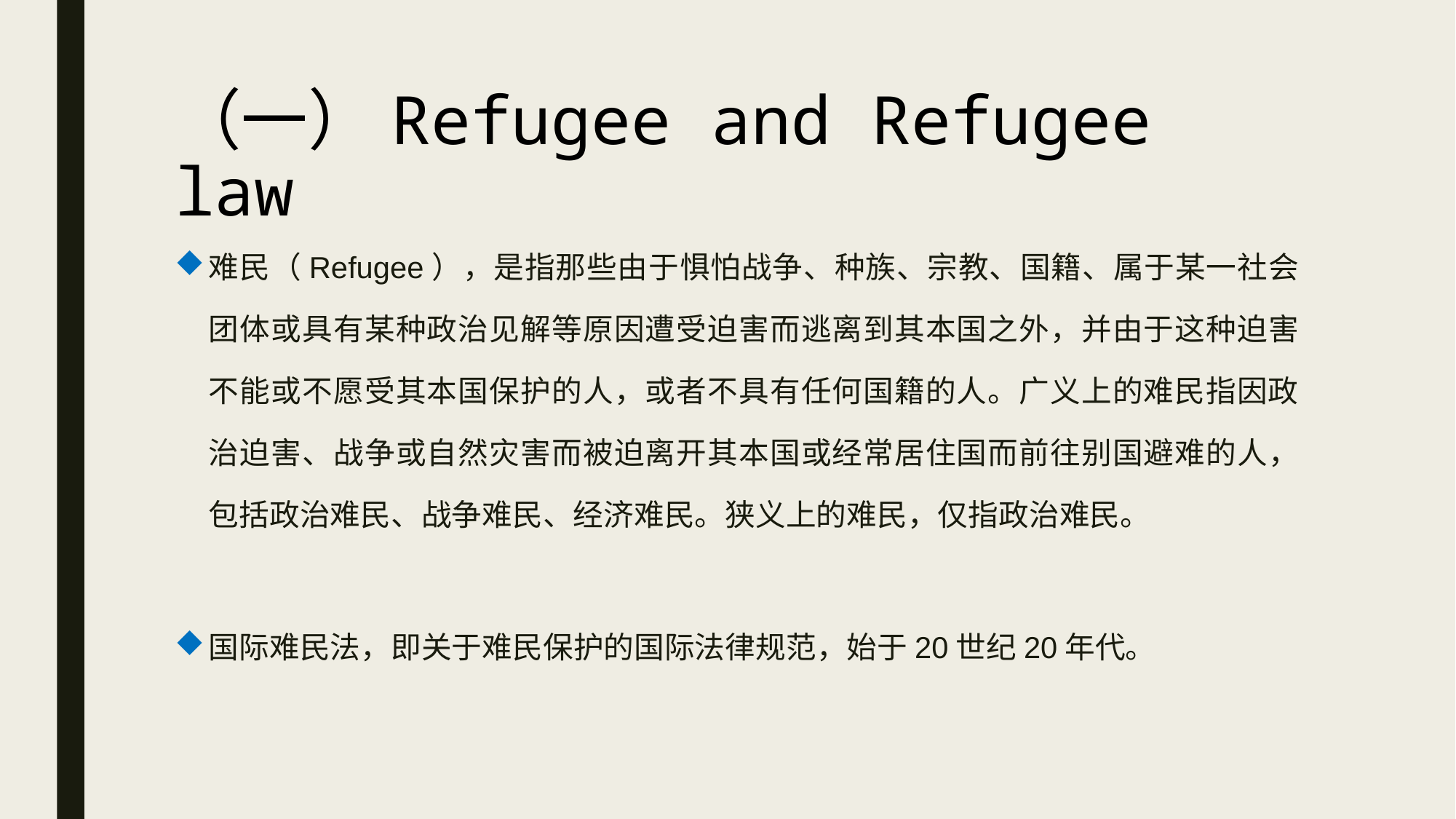

# （一）Refugee and Refugee law
难民（Refugee），是指那些由于惧怕战争、种族、宗教、国籍、属于某一社会团体或具有某种政治见解等原因遭受迫害而逃离到其本国之外，并由于这种迫害不能或不愿受其本国保护的人，或者不具有任何国籍的人。广义上的难民指因政治迫害、战争或自然灾害而被迫离开其本国或经常居住国而前往别国避难的人，包括政治难民、战争难民、经济难民。狭义上的难民，仅指政治难民。

国际难民法，即关于难民保护的国际法律规范，始于20世纪20年代。